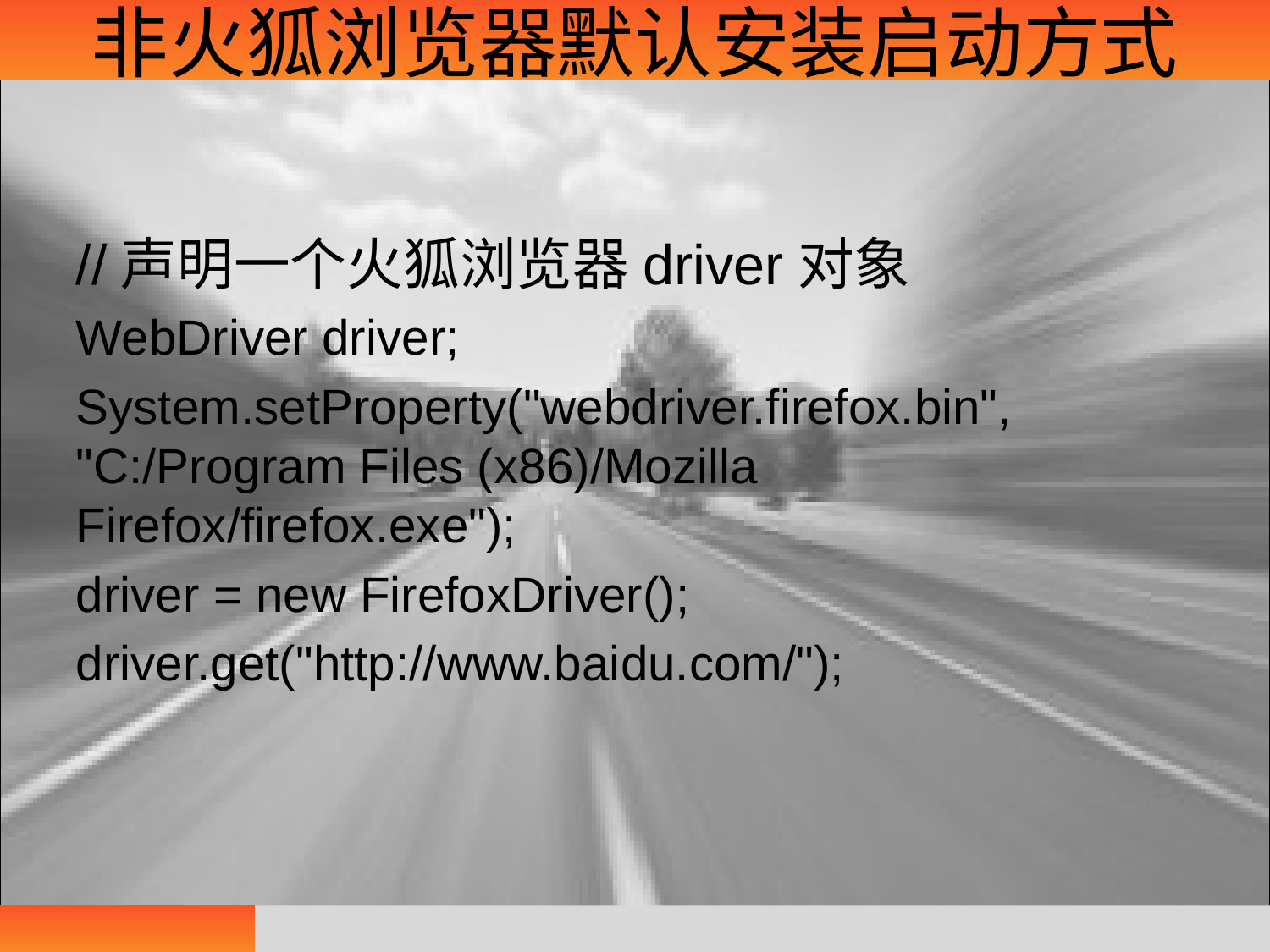

# 非火狐浏览器默认安装启动方式
//声明一个火狐浏览器driver对象
WebDriver driver;
System.setProperty("webdriver.firefox.bin", "C:/Program Files (x86)/Mozilla Firefox/firefox.exe");
driver = new FirefoxDriver();
driver.get("http://www.baidu.com/");